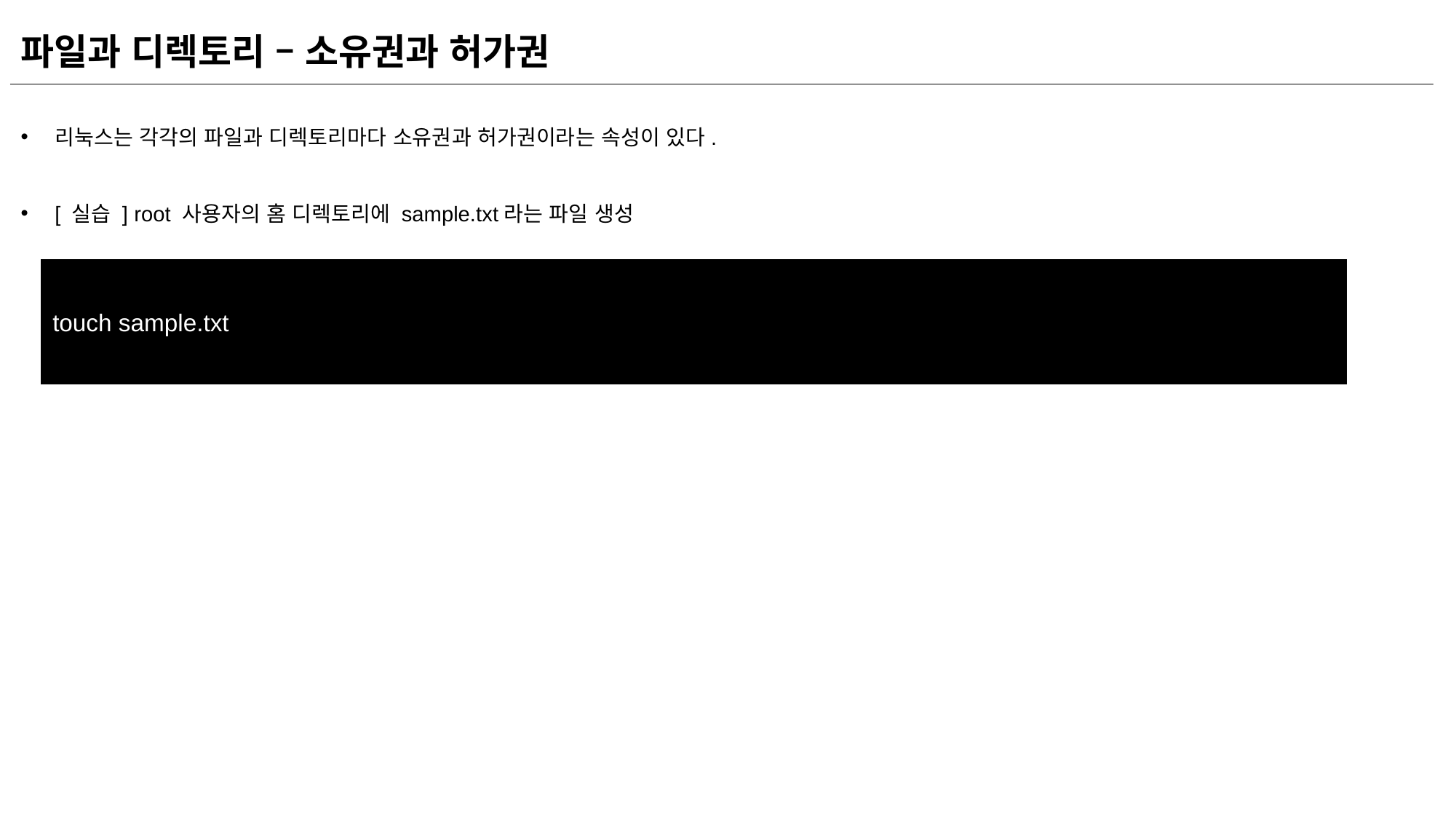

파일과 디렉토리 – 소유권과 허가권
리눅스는 각각의 파일과 디렉토리마다 소유권과 허가권이라는 속성이 있다.

[ 실습 ] root 사용자의 홈 디렉토리에 sample.txt라는 파일 생성
touch sample.txt